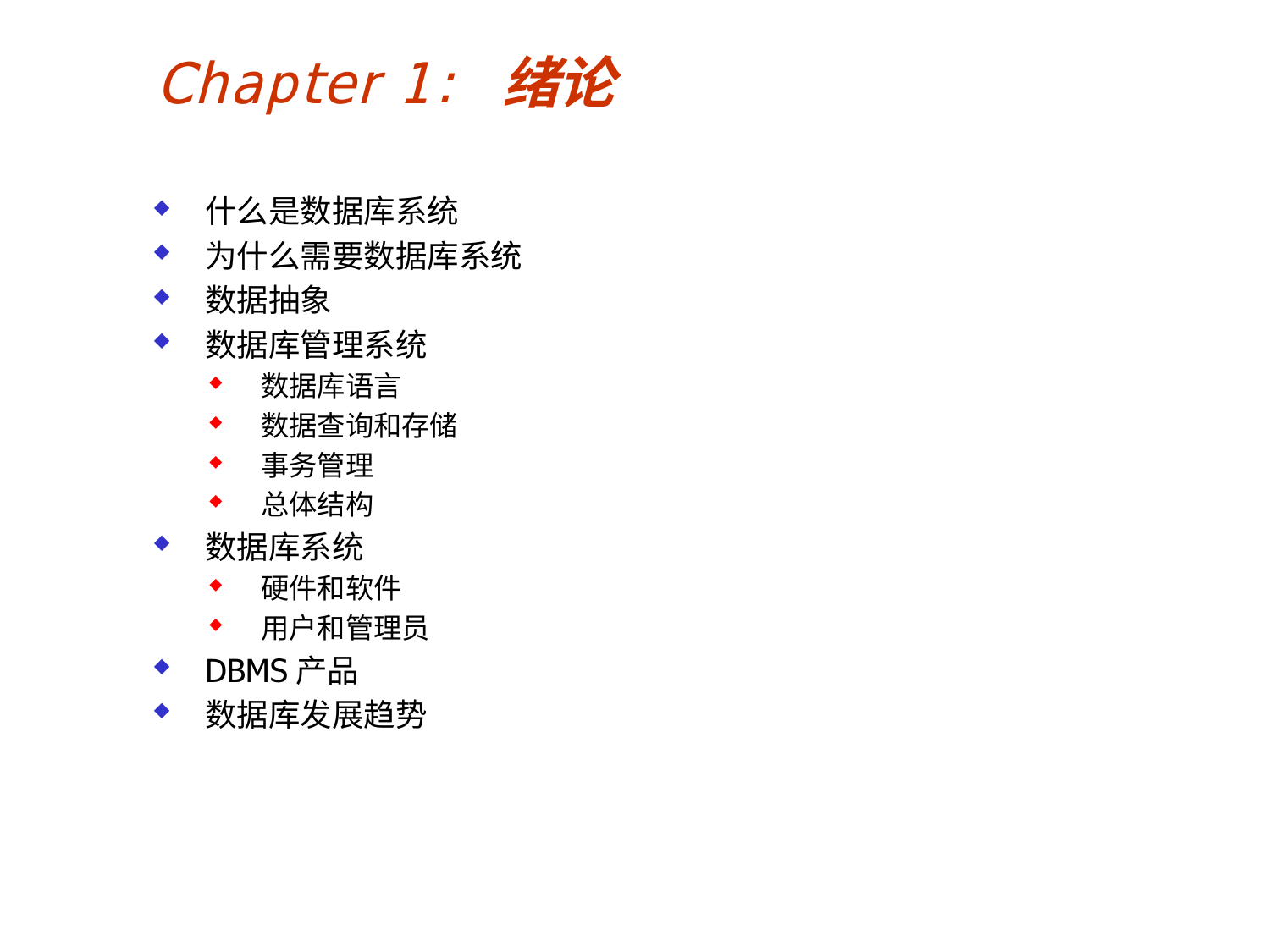

# Chapter 1:  绪论

什么是数据库系统
为什么需要数据库系统
数据抽象
数据库管理系统
数据库语言
数据查询和存储
事务管理
总体结构
数据库系统
硬件和软件
用户和管理员
DBMS产品
数据库发展趋势